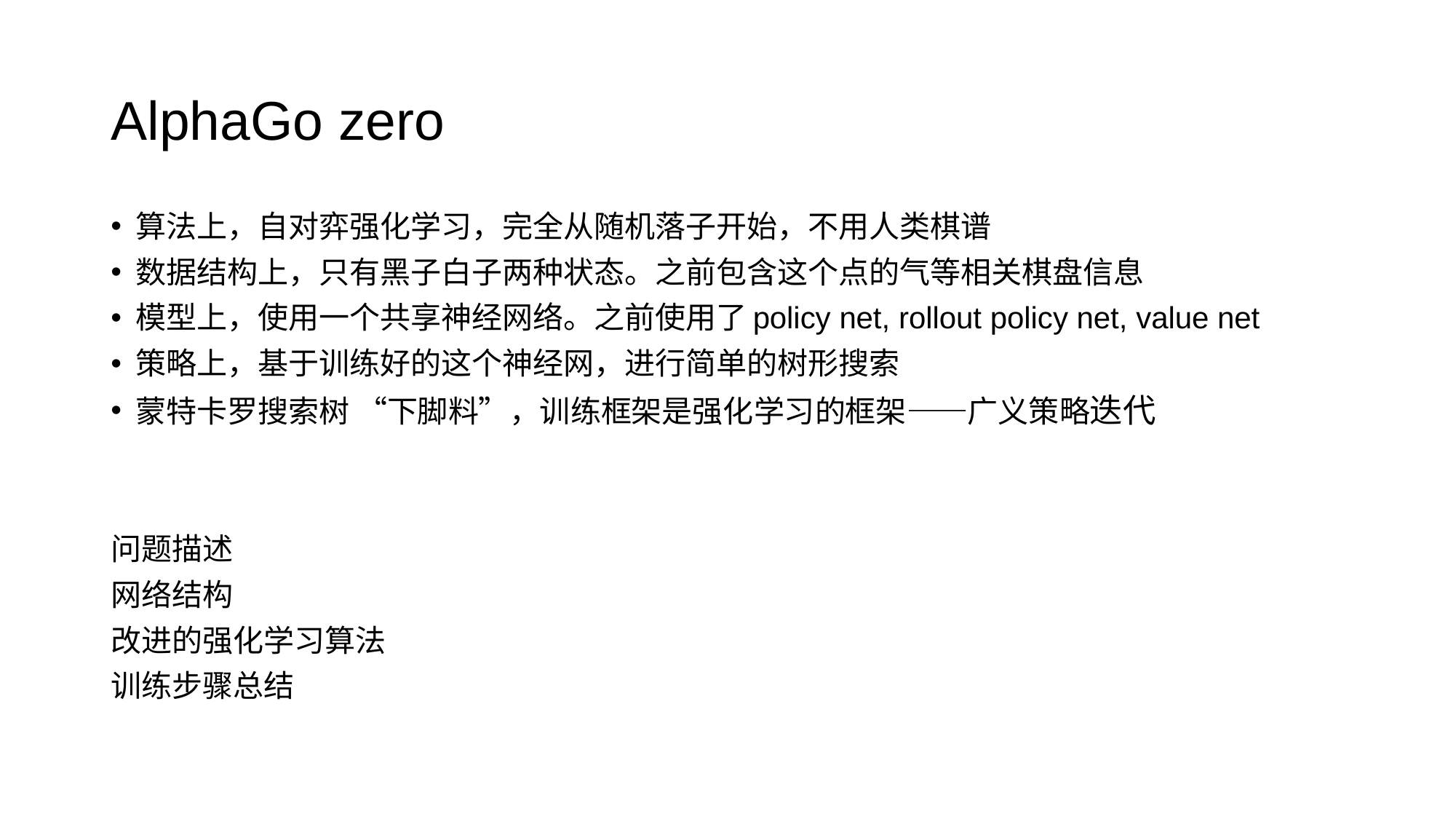

# AlphaGo zero

算法上，自对弈强化学习，完全从随机落子开始，不用人类棋谱
数据结构上，只有黑子白子两种状态。之前包含这个点的气等相关棋盘信息
模型上，使用一个共享神经网络。之前使用了policy net, rollout policy net, value net
策略上，基于训练好的这个神经网，进行简单的树形搜索
蒙特卡罗搜索树 “下脚料”，训练框架是强化学习的框架——广义策略迭代

问题描述
网络结构
改进的强化学习算法
训练步骤总结